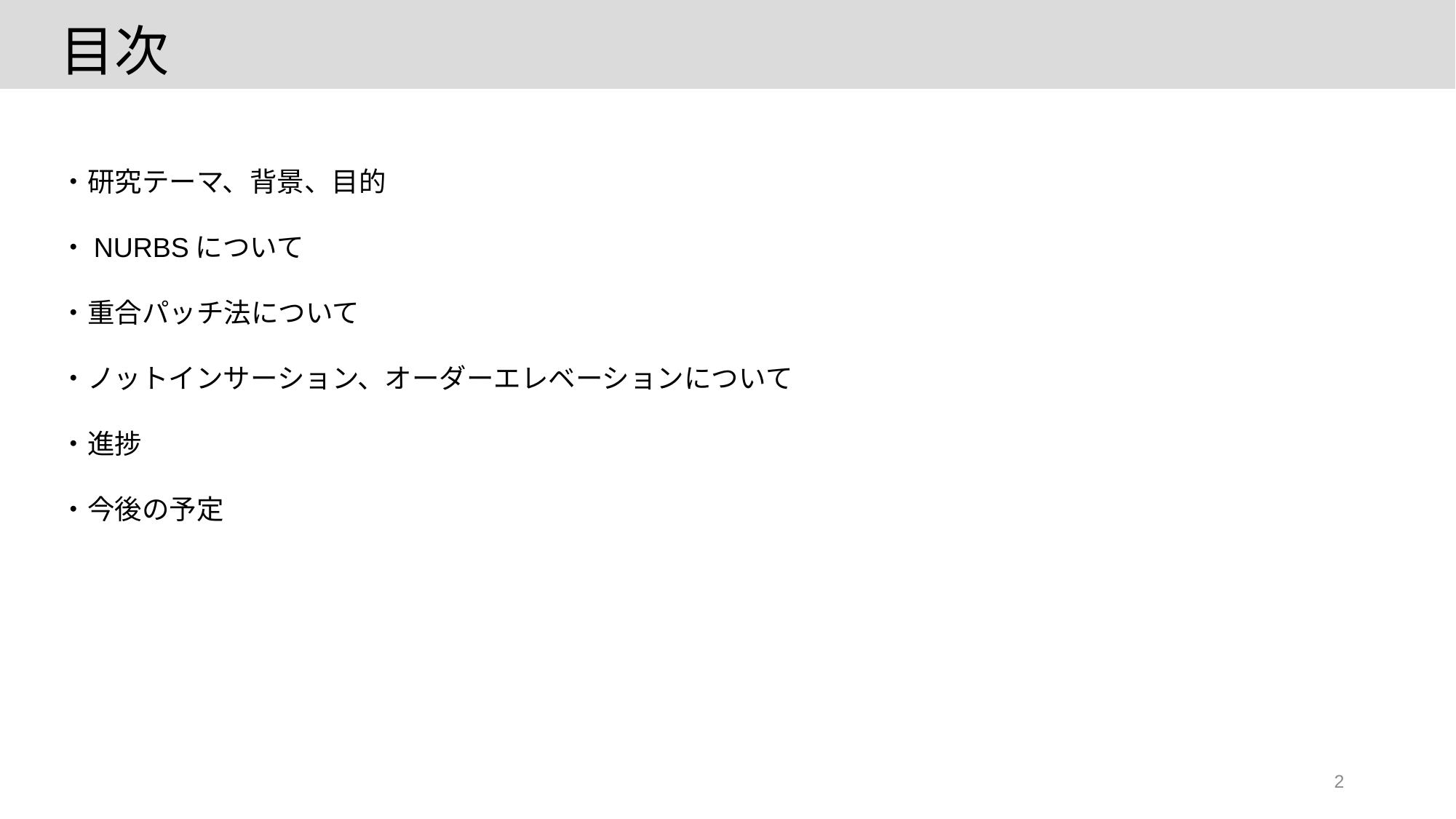

目次
・研究テーマ、背景、目的

・NURBSについて

・重合パッチ法について

・ノットインサーション、オーダーエレベーションについて

・進捗

・今後の予定
2